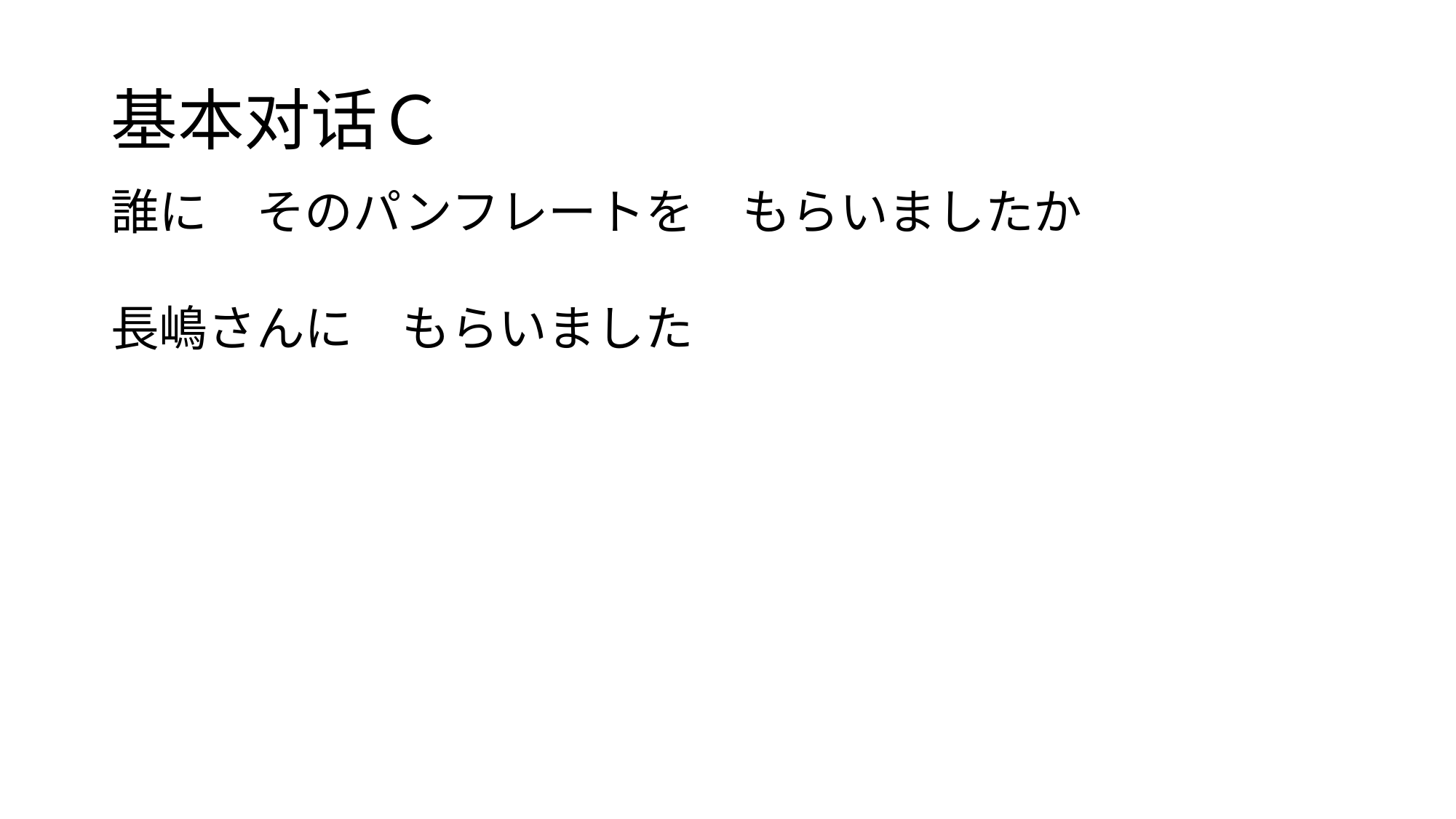

# 基本对话Ｃ
誰に　そのパンフレートを　もらいましたか

長嶋さんに　もらいました